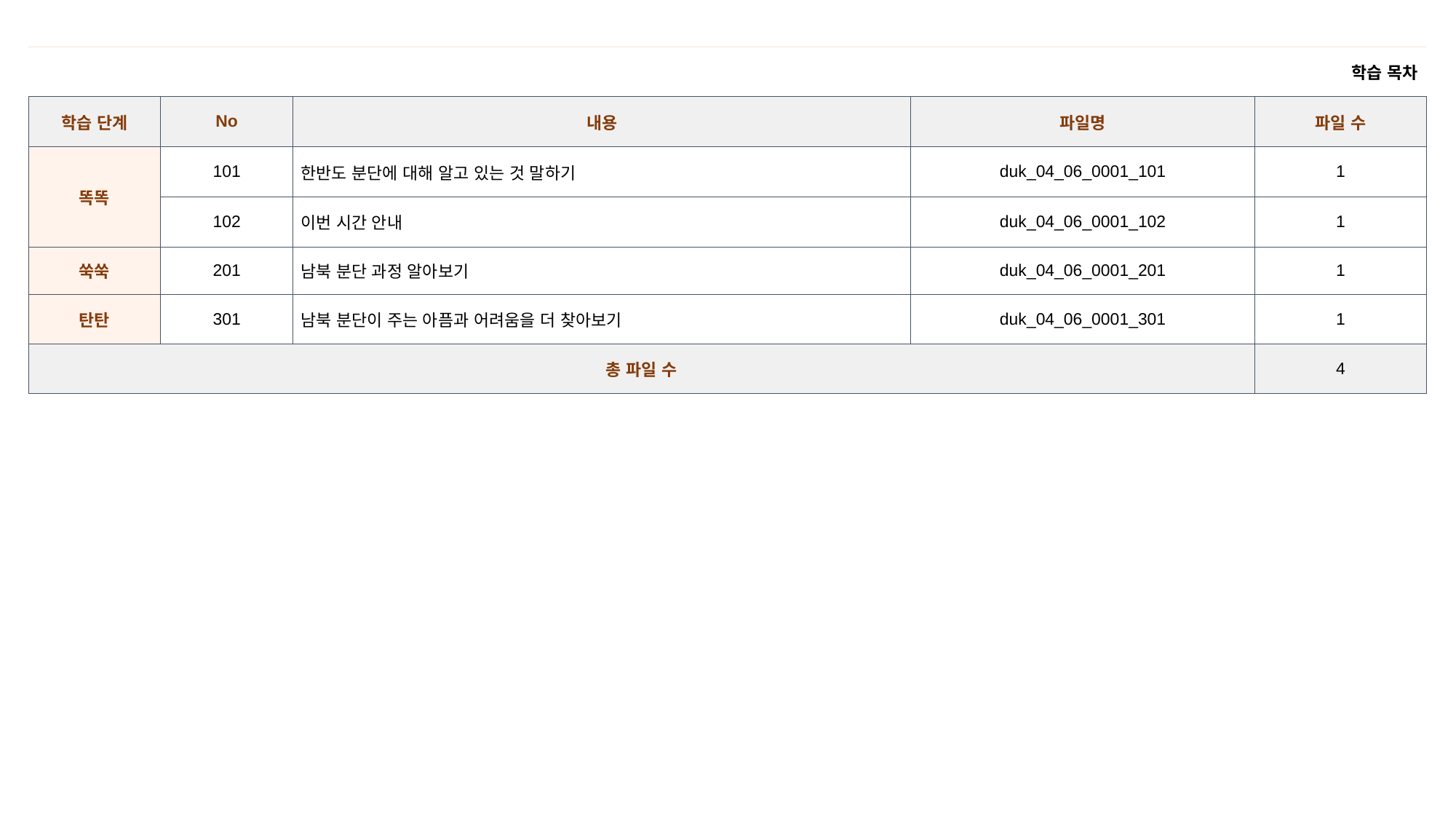

| 학습 목차 |  |  |  |  |
| --- | --- | --- | --- | --- |
| 학습 단계 | No | 내용 | 파일명 | 파일 수 |
| 똑똑 | 101 | 한반도 분단에 대해 알고 있는 것 말하기 | duk\_04\_06\_0001\_101 | 1 |
|  | 102 | 이번 시간 안내 | duk\_04\_06\_0001\_102 | 1 |
| 쑥쑥 | 201 | 남북 분단 과정 알아보기 | duk\_04\_06\_0001\_201 | 1 |
| 탄탄 | 301 | 남북 분단이 주는 아픔과 어려움을 더 찾아보기 | duk\_04\_06\_0001\_301 | 1 |
| 총 파일 수 |  |  |  | 4 |